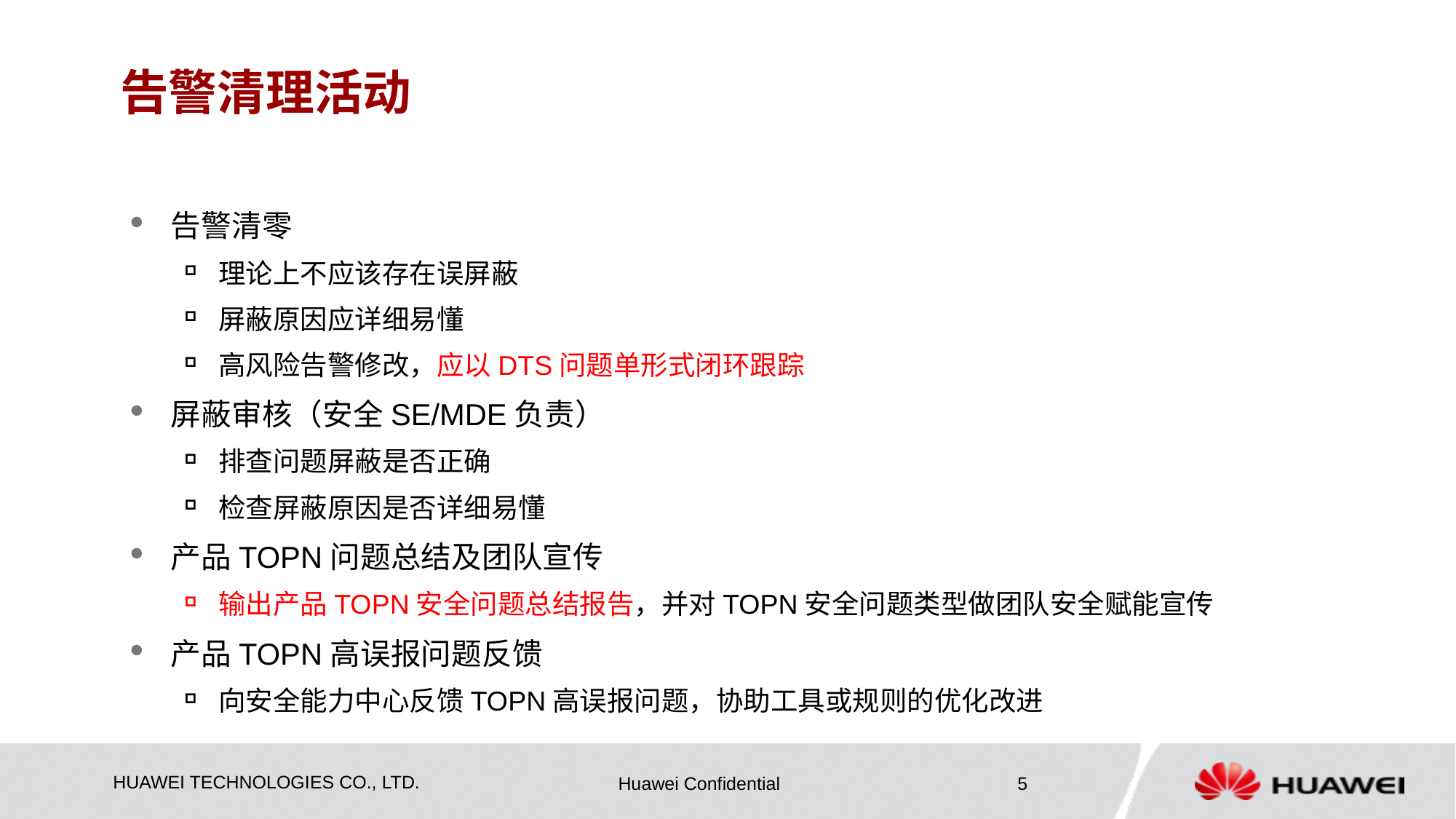

# 告警清理活动
告警清零
理论上不应该存在误屏蔽
屏蔽原因应详细易懂
高风险告警修改，应以DTS问题单形式闭环跟踪
屏蔽审核（安全SE/MDE负责）
排查问题屏蔽是否正确
检查屏蔽原因是否详细易懂
产品TOPN问题总结及团队宣传
输出产品TOPN安全问题总结报告，并对TOPN安全问题类型做团队安全赋能宣传
产品TOPN高误报问题反馈
向安全能力中心反馈TOPN高误报问题，协助工具或规则的优化改进